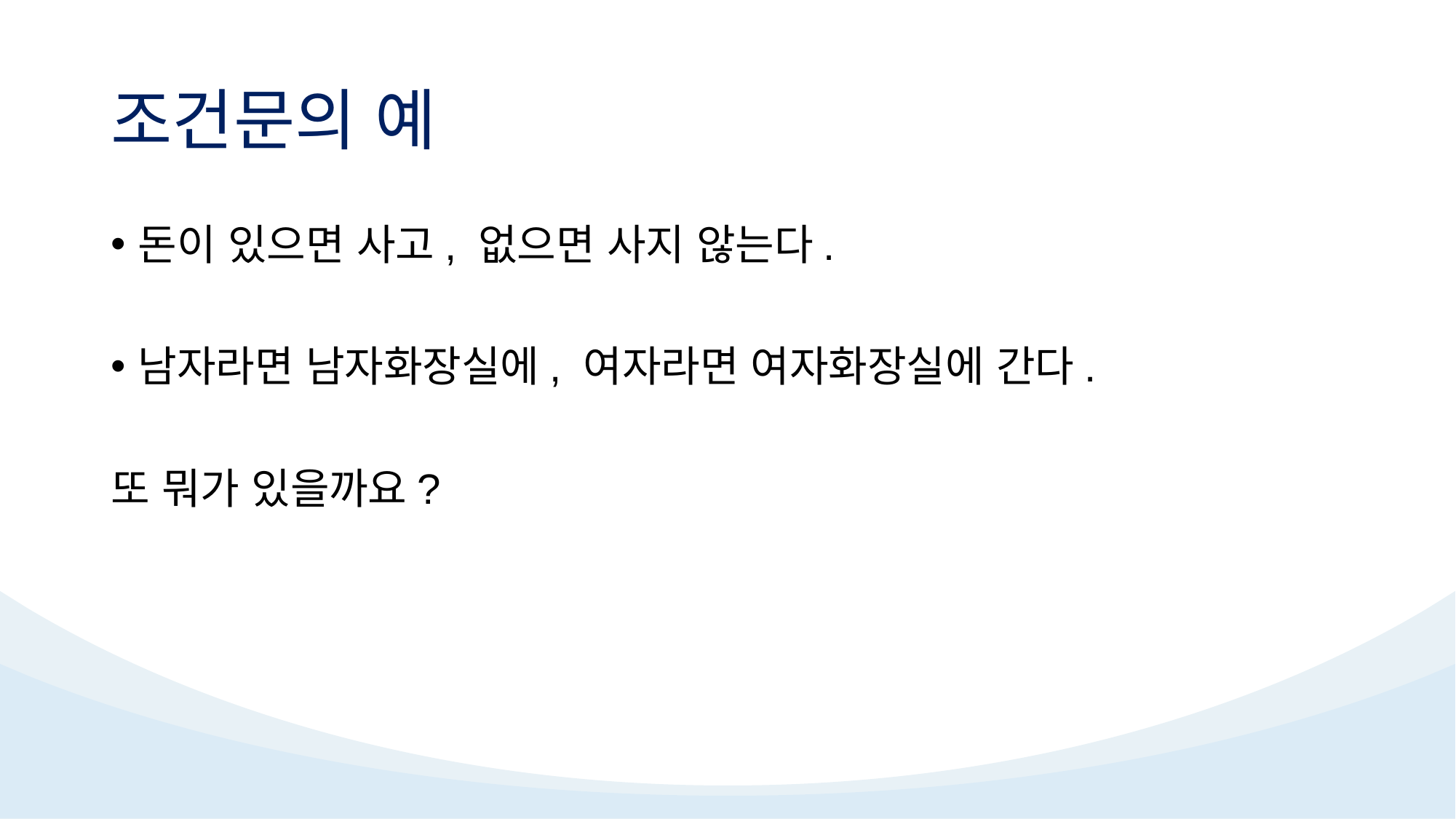

# 조건문의 예
돈이 있으면 사고, 없으면 사지 않는다.

남자라면 남자화장실에, 여자라면 여자화장실에 간다.

또 뭐가 있을까요?